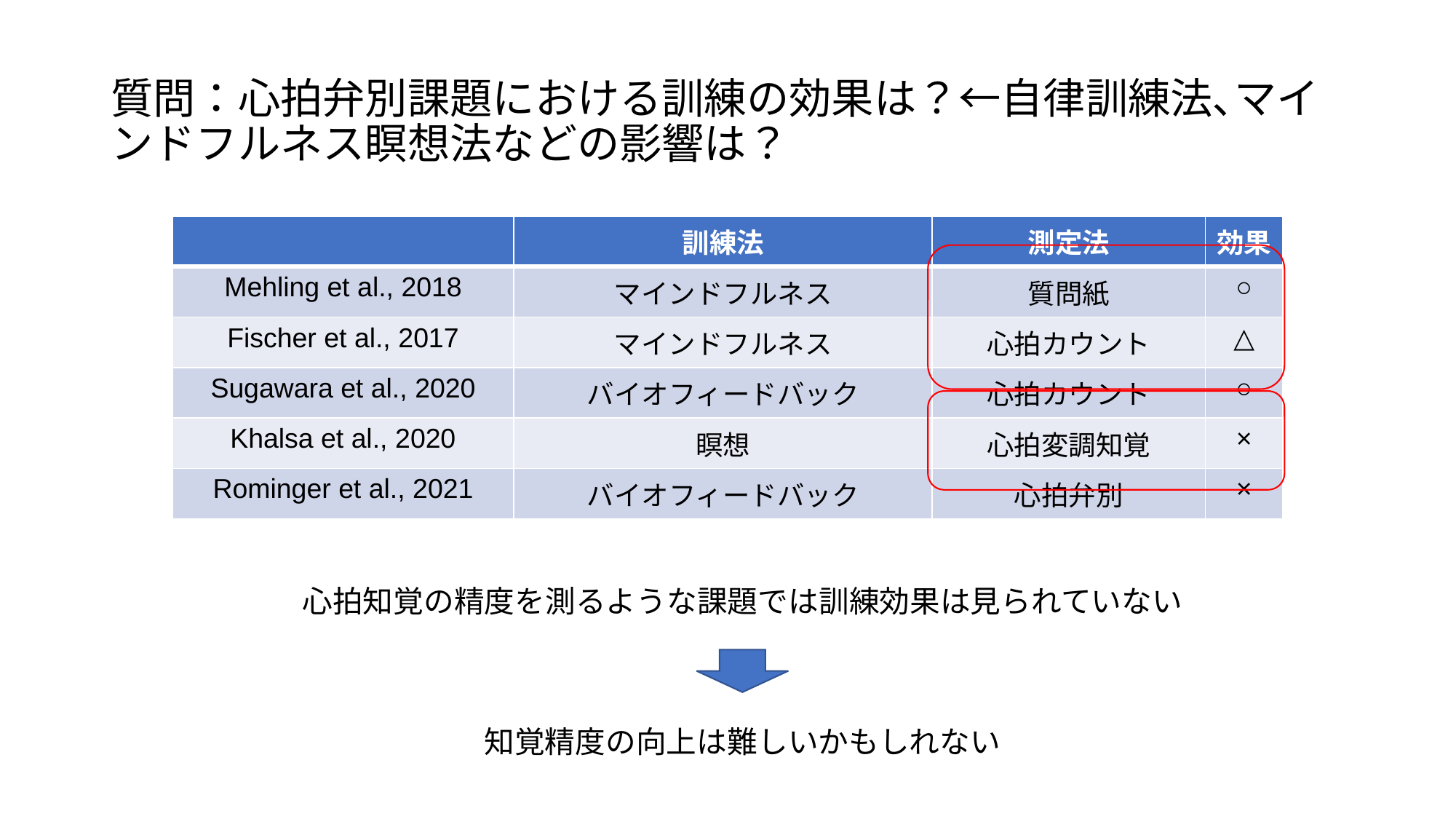

# 質問：心拍弁別課題における訓練の効果は？←自律訓練法､マインドフルネス瞑想法などの影響は？
|  | 訓練法 | 測定法 | 効果 |
| --- | --- | --- | --- |
| Mehling et al., 2018 | マインドフルネス | 質問紙 | ○ |
| Fischer et al., 2017 | マインドフルネス | 心拍カウント | △ |
| Sugawara et al., 2020 | バイオフィードバック | 心拍カウント | ○ |
| Khalsa et al., 2020 | 瞑想 | 心拍変調知覚 | × |
| Rominger et al., 2021 | バイオフィードバック | 心拍弁別 | × |

心拍知覚の精度を測るような課題では訓練効果は見られていない

知覚精度の向上は難しいかもしれない